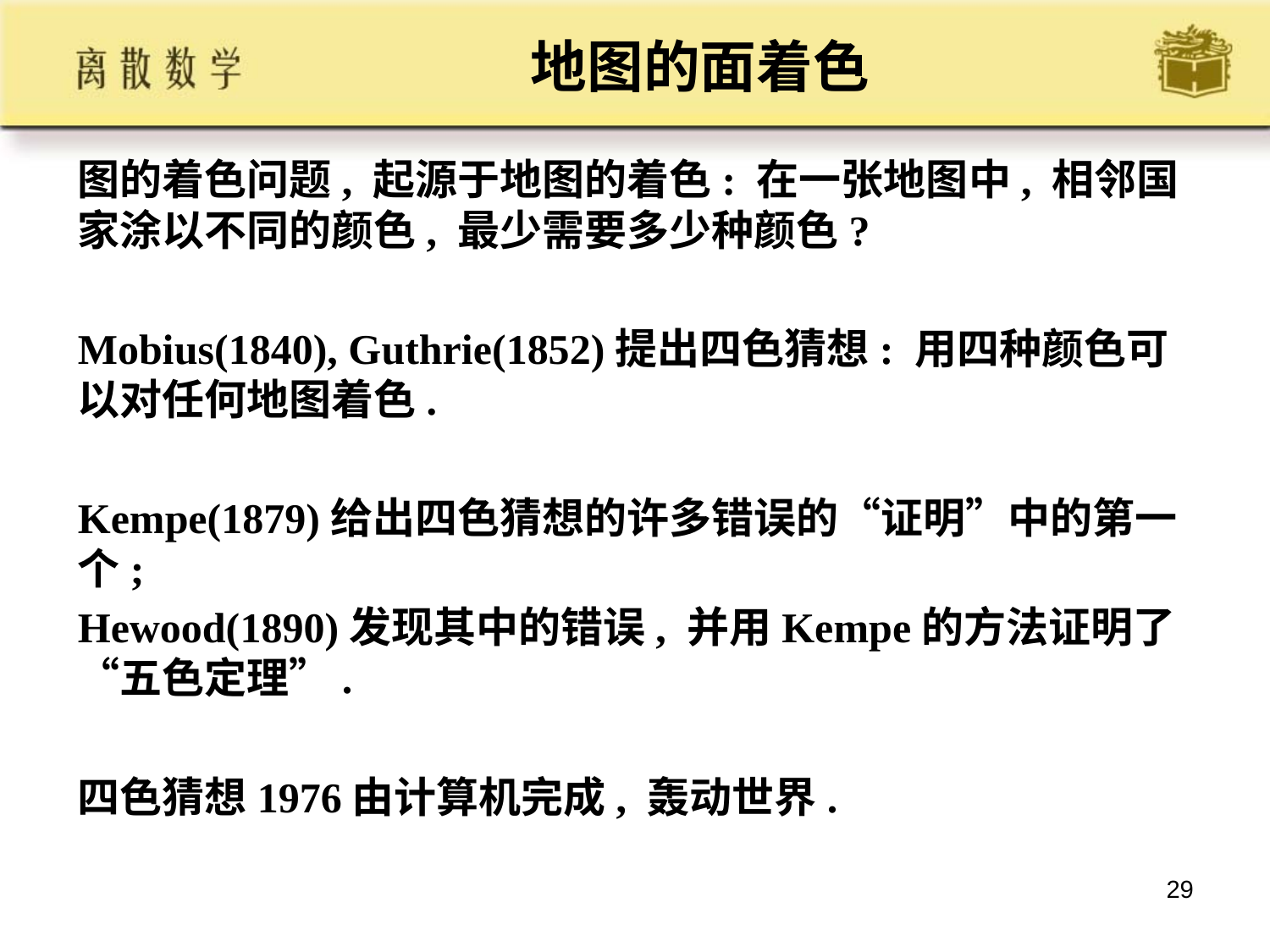

# 地图的面着色
图的着色问题, 起源于地图的着色: 在一张地图中, 相邻国家涂以不同的颜色, 最少需要多少种颜色?

Mobius(1840), Guthrie(1852)提出四色猜想: 用四种颜色可以对任何地图着色.

Kempe(1879)给出四色猜想的许多错误的“证明”中的第一个;
Hewood(1890)发现其中的错误, 并用Kempe的方法证明了“五色定理”.

四色猜想1976由计算机完成, 轰动世界.
29